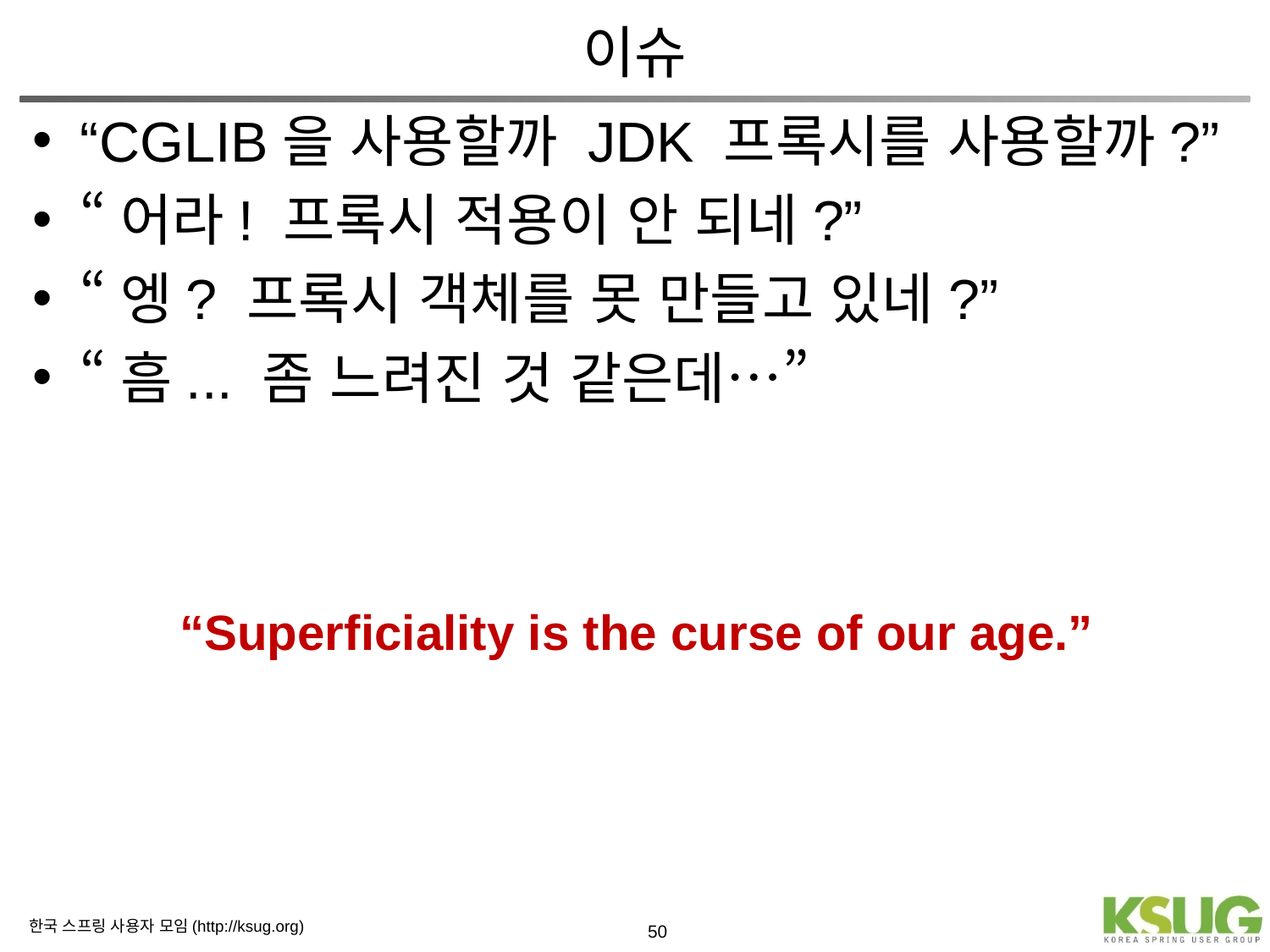

# 이슈
“CGLIB을 사용할까 JDK 프록시를 사용할까?”
“어라! 프록시 적용이 안 되네?”
“엥? 프록시 객체를 못 만들고 있네?”
“흠... 좀 느려진 것 같은데…”
“Superficiality is the curse of our age.”